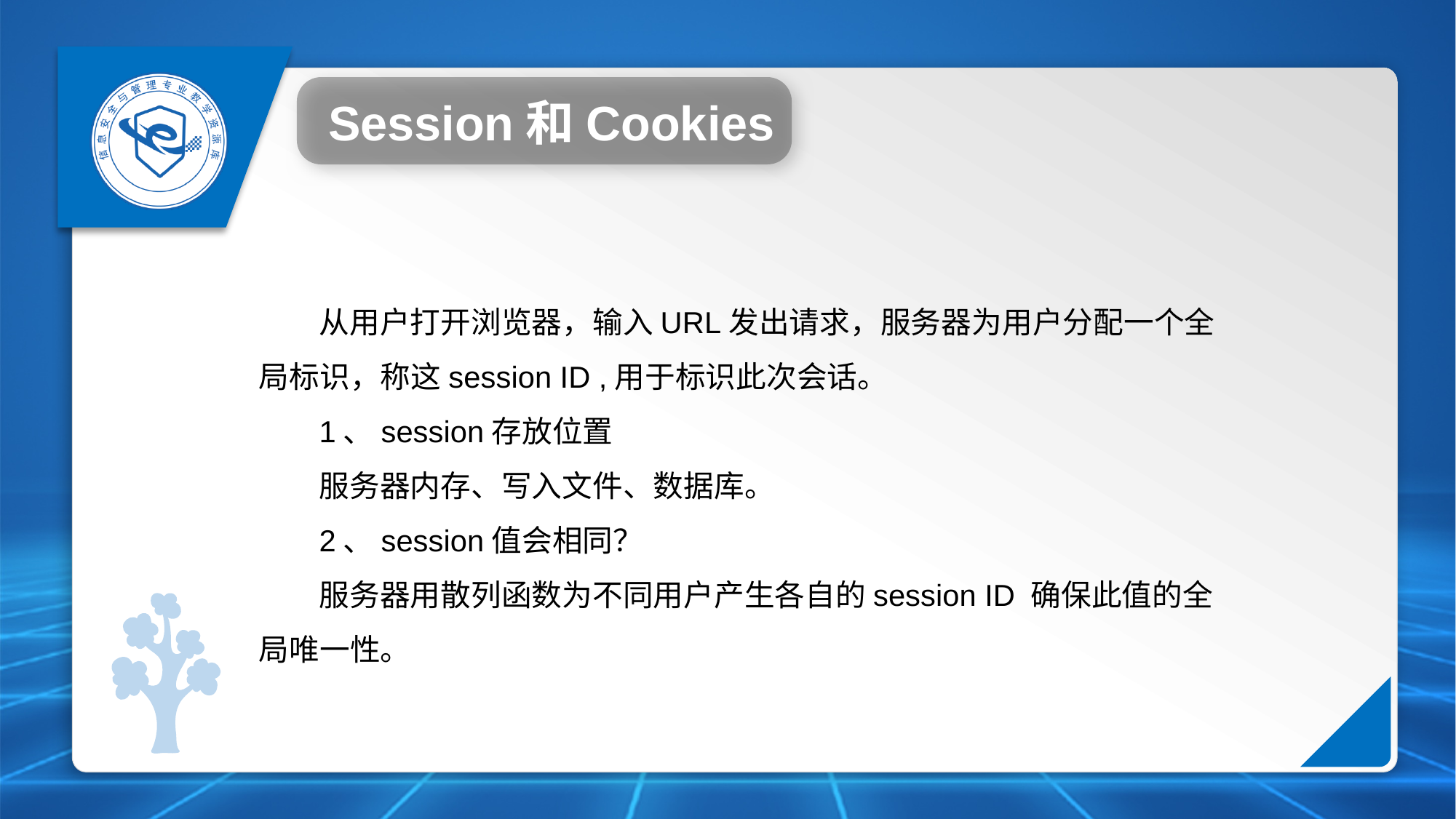

Session和Cookies
从用户打开浏览器，输入URL发出请求，服务器为用户分配一个全局标识，称这session ID ,用于标识此次会话。
1、session存放位置
服务器内存、写入文件、数据库。
2、session值会相同？
服务器用散列函数为不同用户产生各自的session ID 确保此值的全局唯一性。